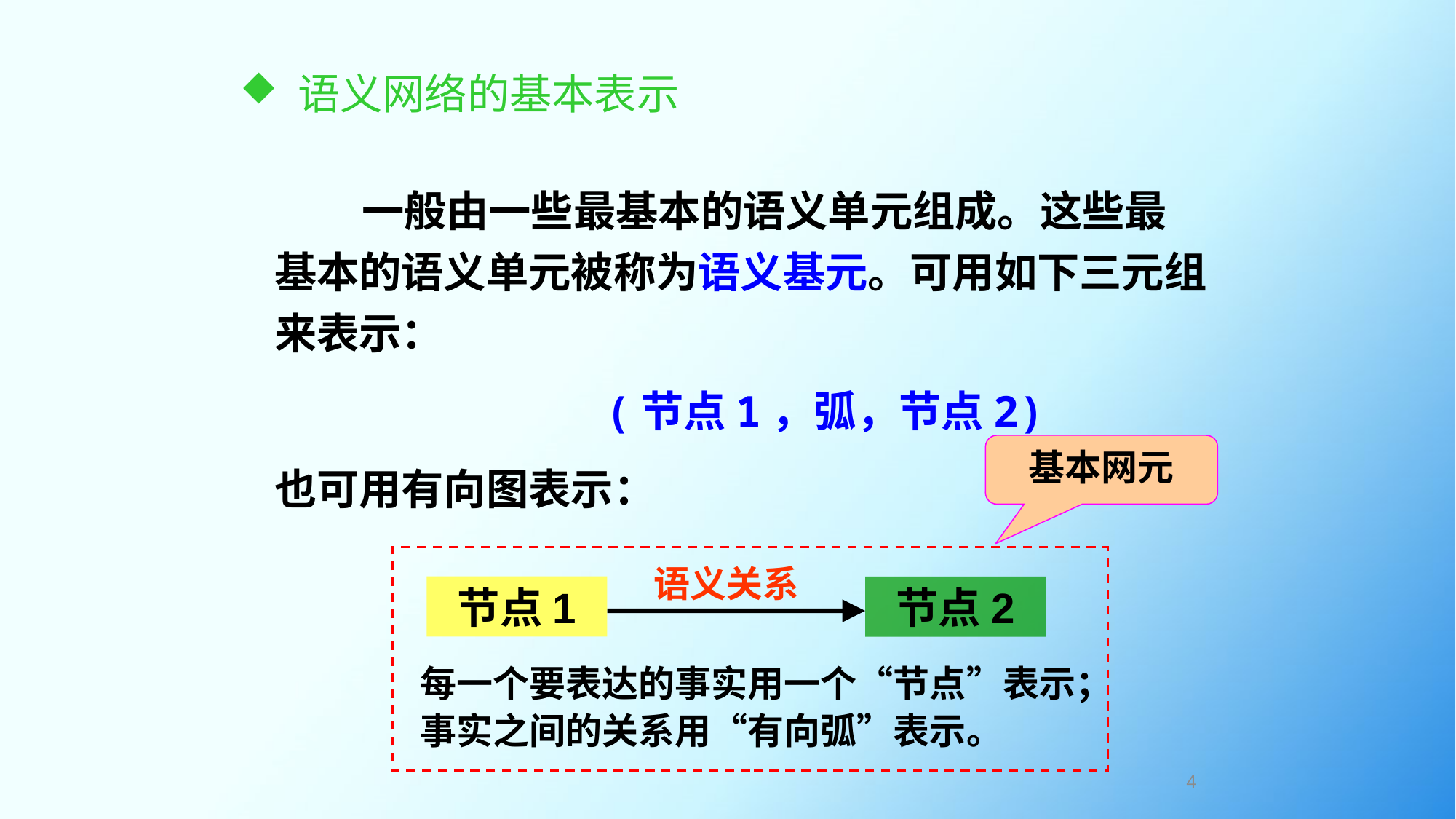

# 语义网络的基本表示
        一般由一些最基本的语义单元组成。这些最基本的语义单元被称为语义基元。可用如下三元组来表示：
             (节点1，弧，节点2)
也可用有向图表示：
基本网元

语义关系
节点1
节点2

每一个要表达的事实用一个“节点”表示；
事实之间的关系用“有向弧”表示。
4